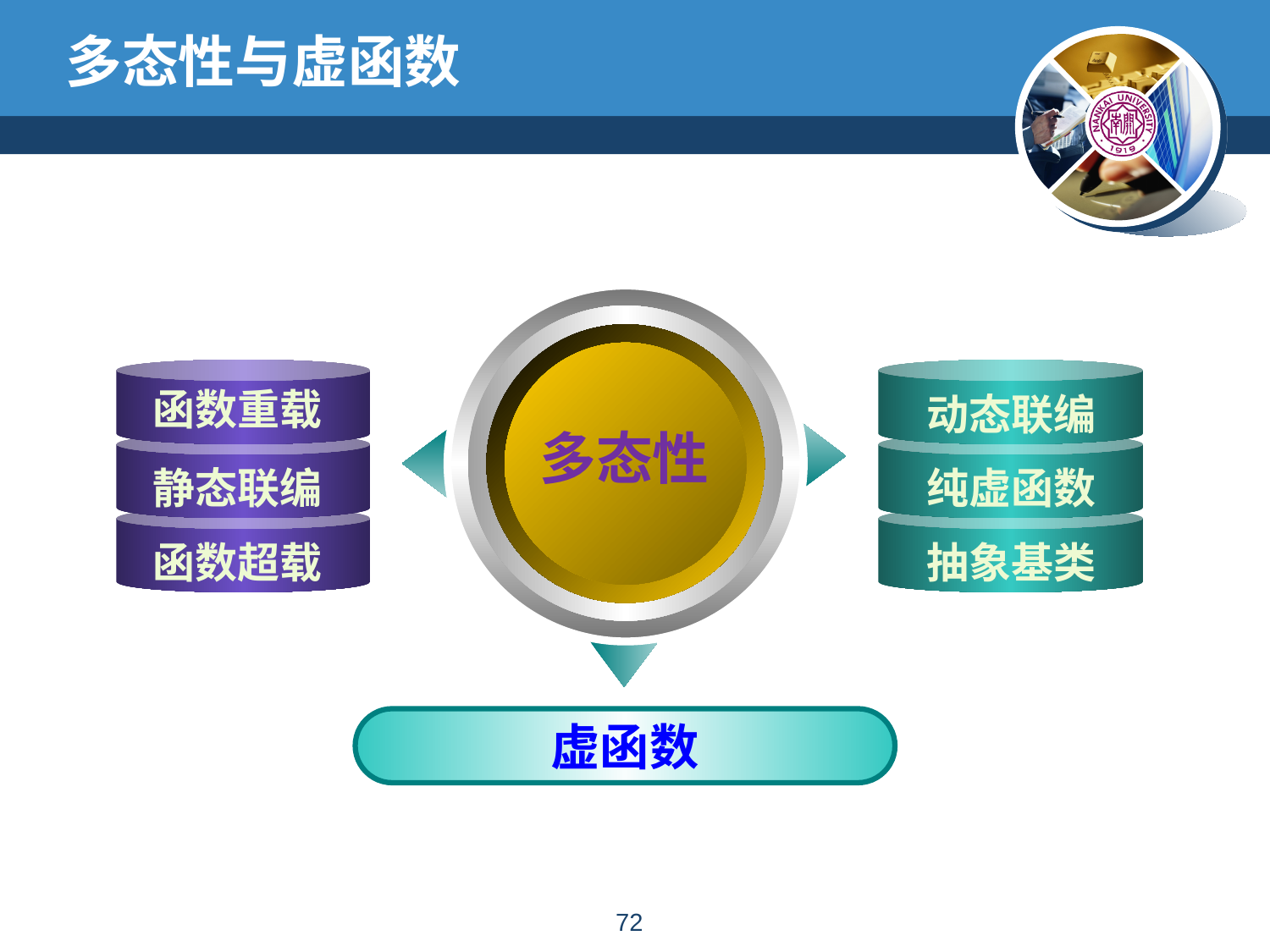

# 多态性与虚函数

函数重载
动态联编
多态性

静态联编
纯虚函数

函数超载
抽象基类
虚函数
72